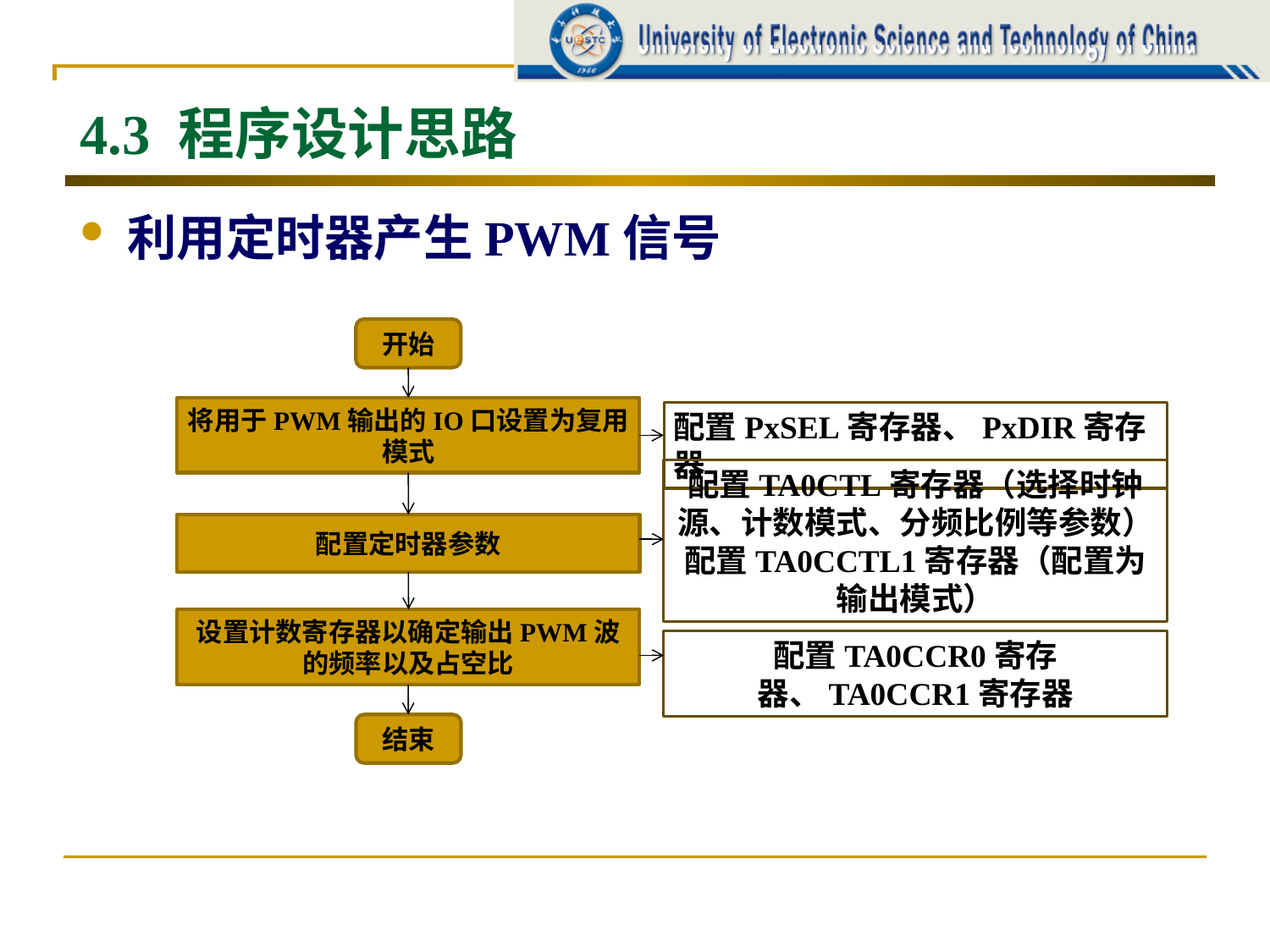

# 4.3 程序设计思路
利用定时器产生PWM信号
开始
将用于PWM输出的IO口设置为复用模式
配置PxSEL寄存器、PxDIR寄存器
配置TA0CTL寄存器（选择时钟源、计数模式、分频比例等参数）
配置TA0CCTL1寄存器（配置为输出模式）
配置定时器参数
设置计数寄存器以确定输出PWM波的频率以及占空比
配置TA0CCR0寄存器、TA0CCR1寄存器
结束